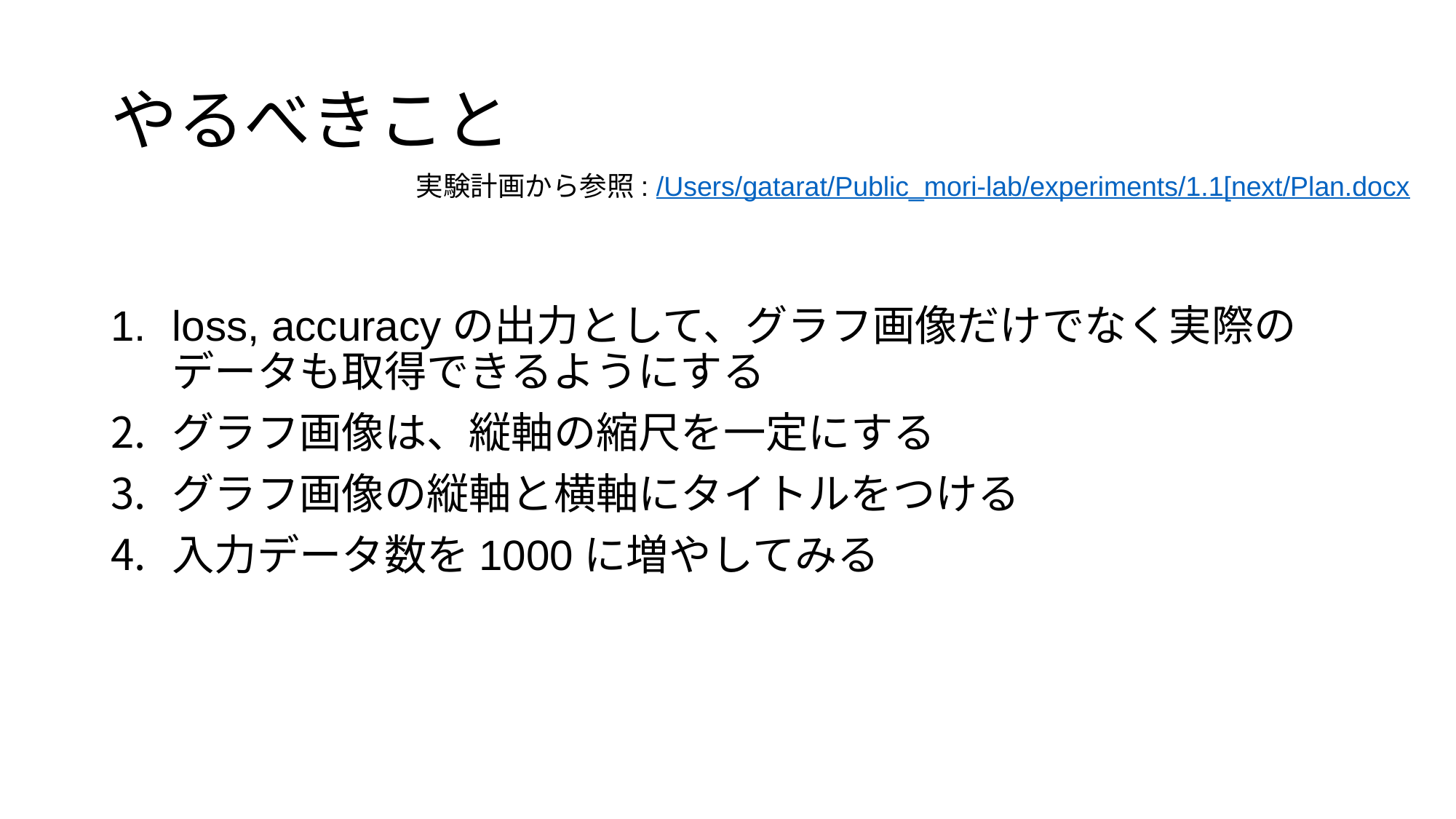

# やるべきこと
実験計画から参照: /Users/gatarat/Public_mori-lab/experiments/1.1[next/Plan.docx

loss, accuracyの出力として、グラフ画像だけでなく実際のデータも取得できるようにする
グラフ画像は、縦軸の縮尺を一定にする
グラフ画像の縦軸と横軸にタイトルをつける
入力データ数を1000に増やしてみる